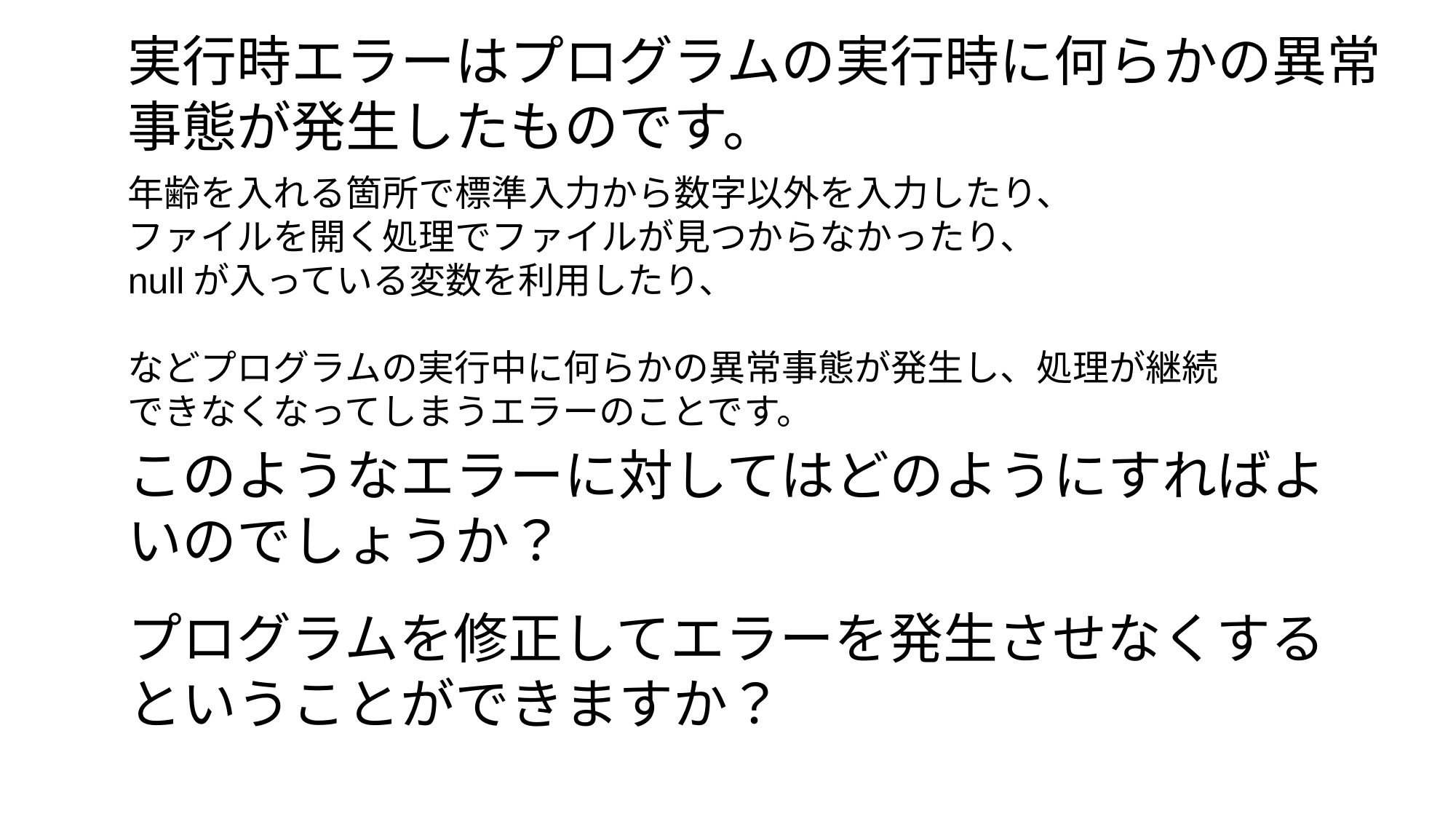

実行時エラーはプログラムの実行時に何らかの異常事態が発生したものです。
年齢を入れる箇所で標準入力から数字以外を入力したり、
ファイルを開く処理でファイルが見つからなかったり、
nullが入っている変数を利用したり、

などプログラムの実行中に何らかの異常事態が発生し、処理が継続できなくなってしまうエラーのことです。
このようなエラーに対してはどのようにすればよいのでしょうか？
プログラムを修正してエラーを発生させなくするということができますか？